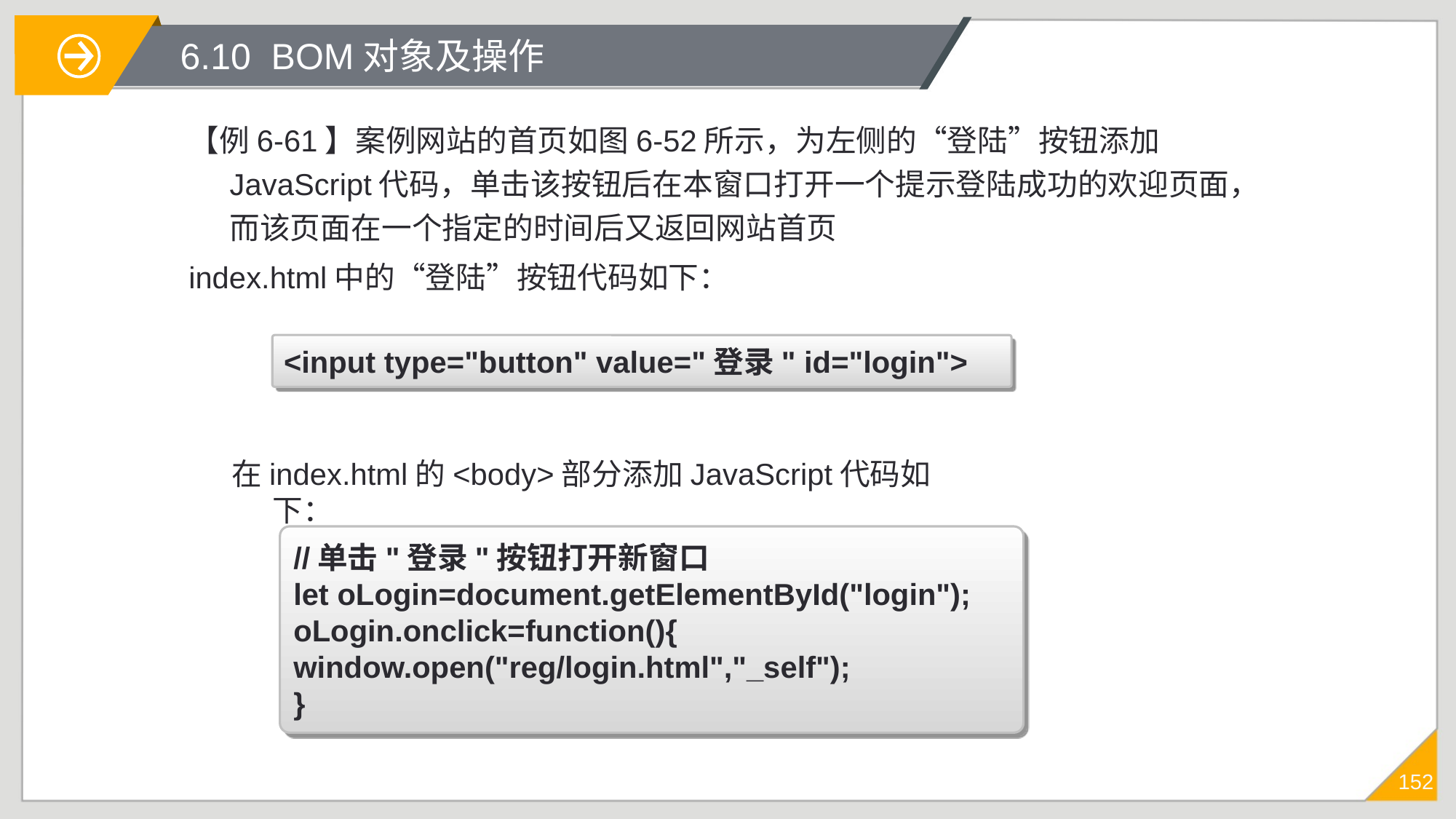

# 6.10  BOM对象及操作
【例6-61】案例网站的首页如图6-52所示，为左侧的“登陆”按钮添加JavaScript代码，单击该按钮后在本窗口打开一个提示登陆成功的欢迎页面，而该页面在一个指定的时间后又返回网站首页
index.html中的“登陆”按钮代码如下：
<input type="button" value="登录" id="login">
在index.html的<body>部分添加JavaScript代码如下：
//单击"登录"按钮打开新窗口
let oLogin=document.getElementById("login");
oLogin.onclick=function(){
window.open("reg/login.html","_self");
}